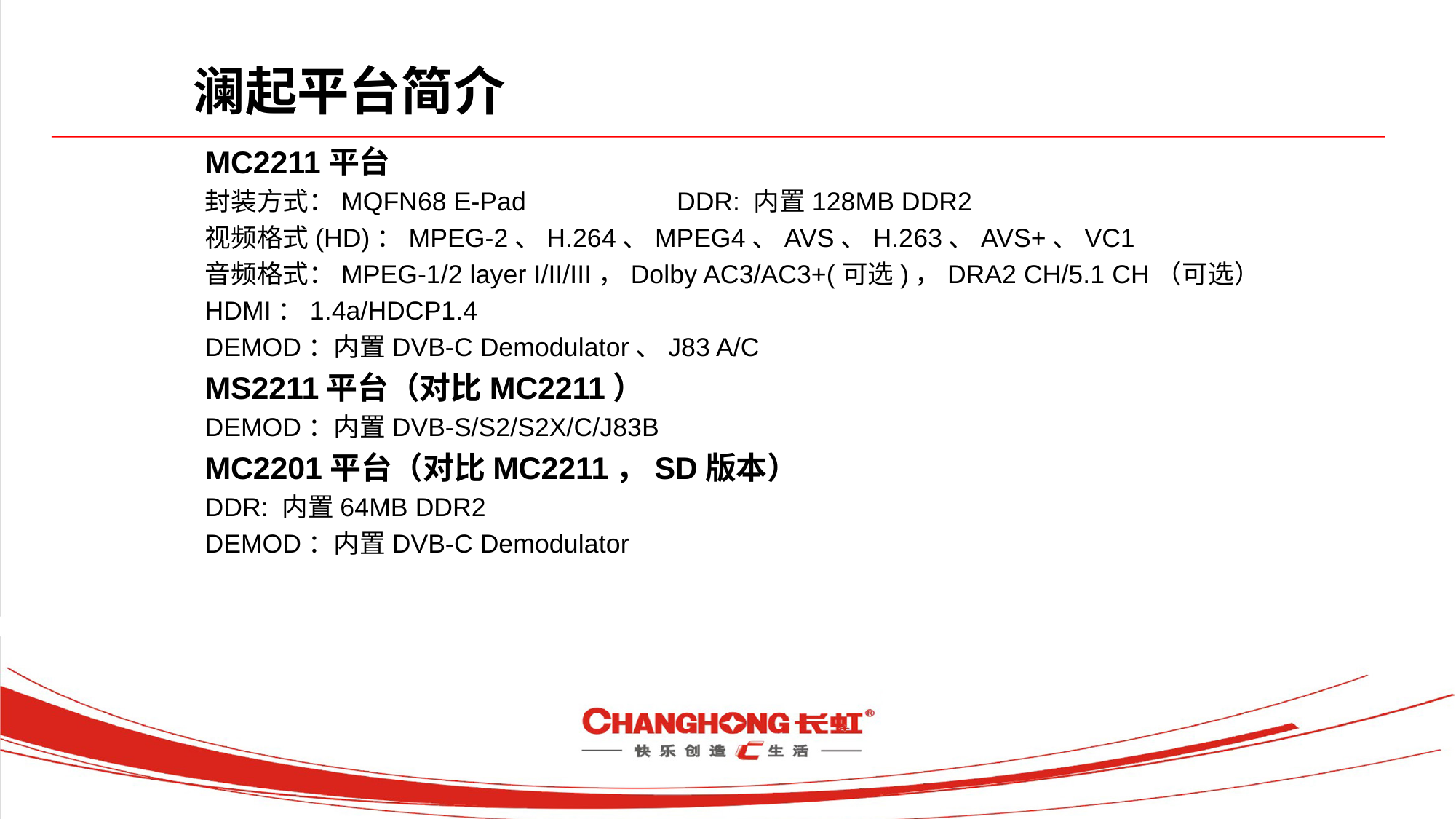

# 澜起平台简介
MC2211平台
封装方式：MQFN68 E-Pad		DDR: 内置128MB DDR2
视频格式(HD)：MPEG-2、H.264、MPEG4、AVS、H.263、AVS+、VC1
音频格式：MPEG-1/2 layer I/II/III，Dolby AC3/AC3+(可选)，DRA2 CH/5.1 CH（可选）
HDMI：1.4a/HDCP1.4
DEMOD：内置DVB-C Demodulator、J83 A/C
MS2211平台（对比MC2211）
DEMOD：内置DVB-S/S2/S2X/C/J83B
MC2201平台（对比MC2211，SD版本）
DDR: 内置64MB DDR2
DEMOD：内置DVB-C Demodulator